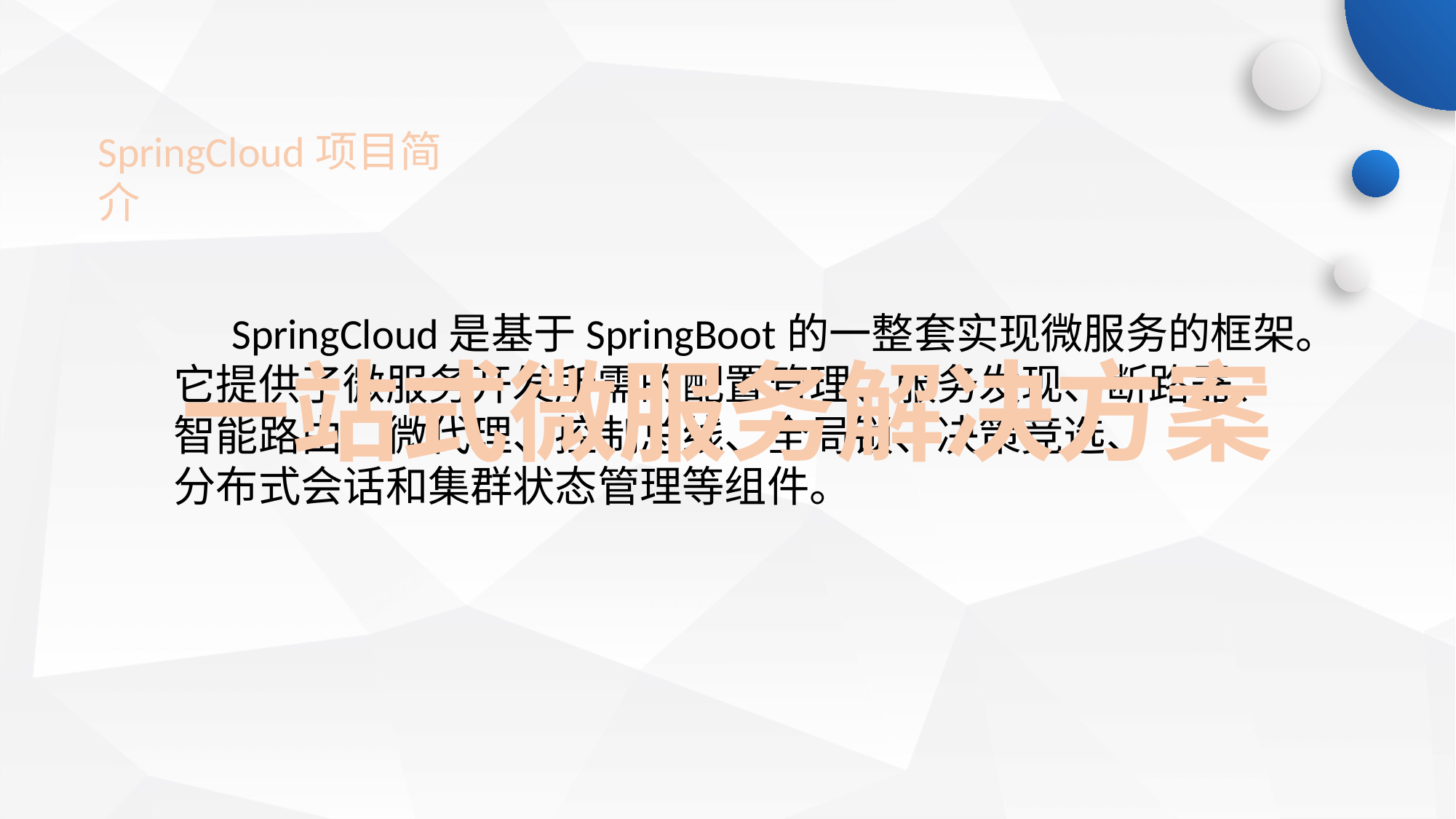

SpringCloud项目简介

      SpringCloud是基于SpringBoot的一整套实现微服务的框架。
它提供了微服务开发所需的配置管理、服务发现、断路器、
智能路由、微代理、控制总线、全局锁、决策竞选、
分布式会话和集群状态管理等组件。
一站式微服务解决方案